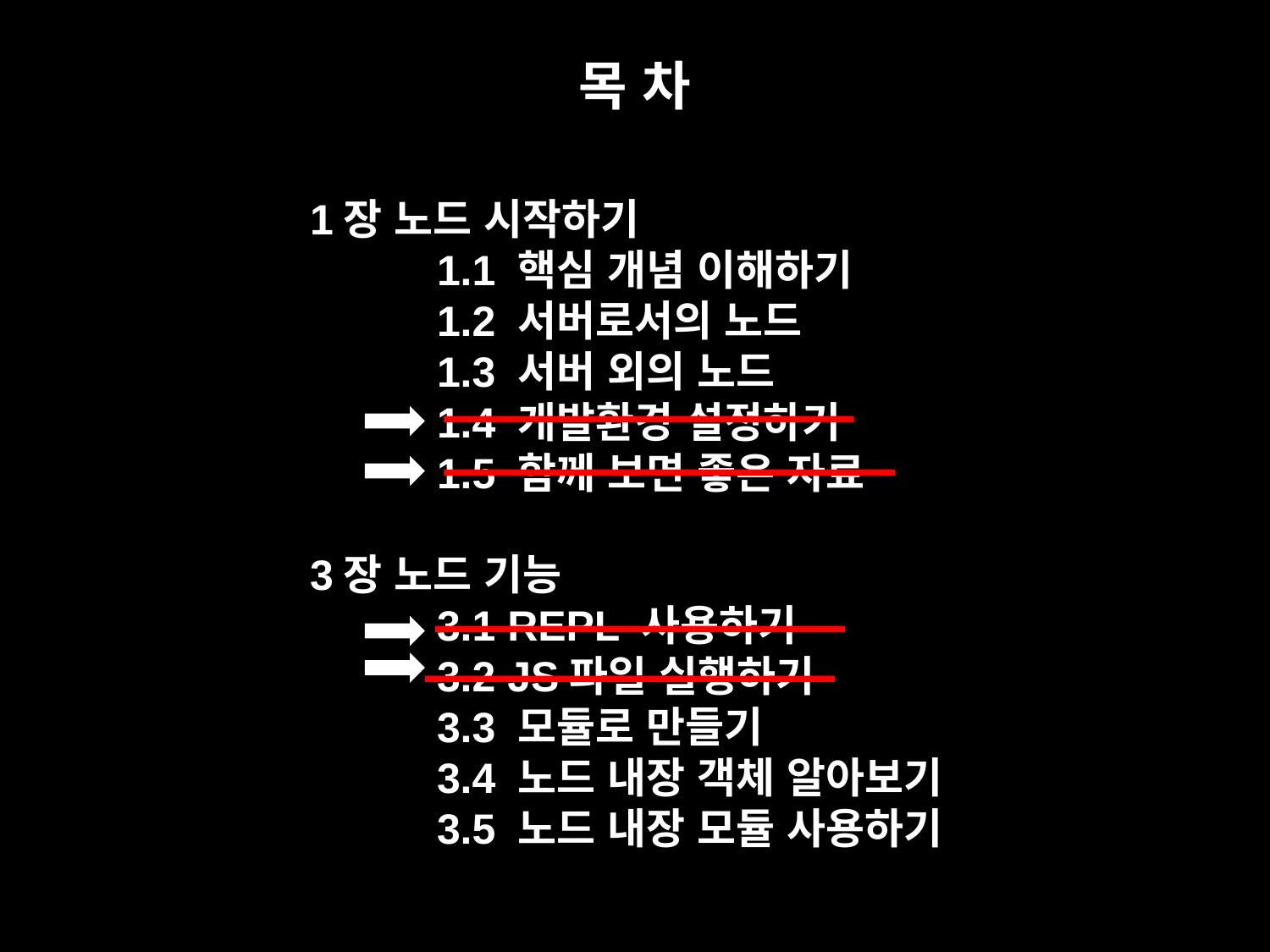

목 차
1장 노드 시작하기
	1.1 핵심 개념 이해하기
	1.2 서버로서의 노드
	1.3 서버 외의 노드
	1.4 개발환경 설정하기
	1.5 함께 보면 좋은 자료

3장 노드 기능
	3.1 REPL 사용하기
	3.2 JS파일 실행하기
	3.3 모듈로 만들기
	3.4 노드 내장 객체 알아보기
	3.5 노드 내장 모듈 사용하기